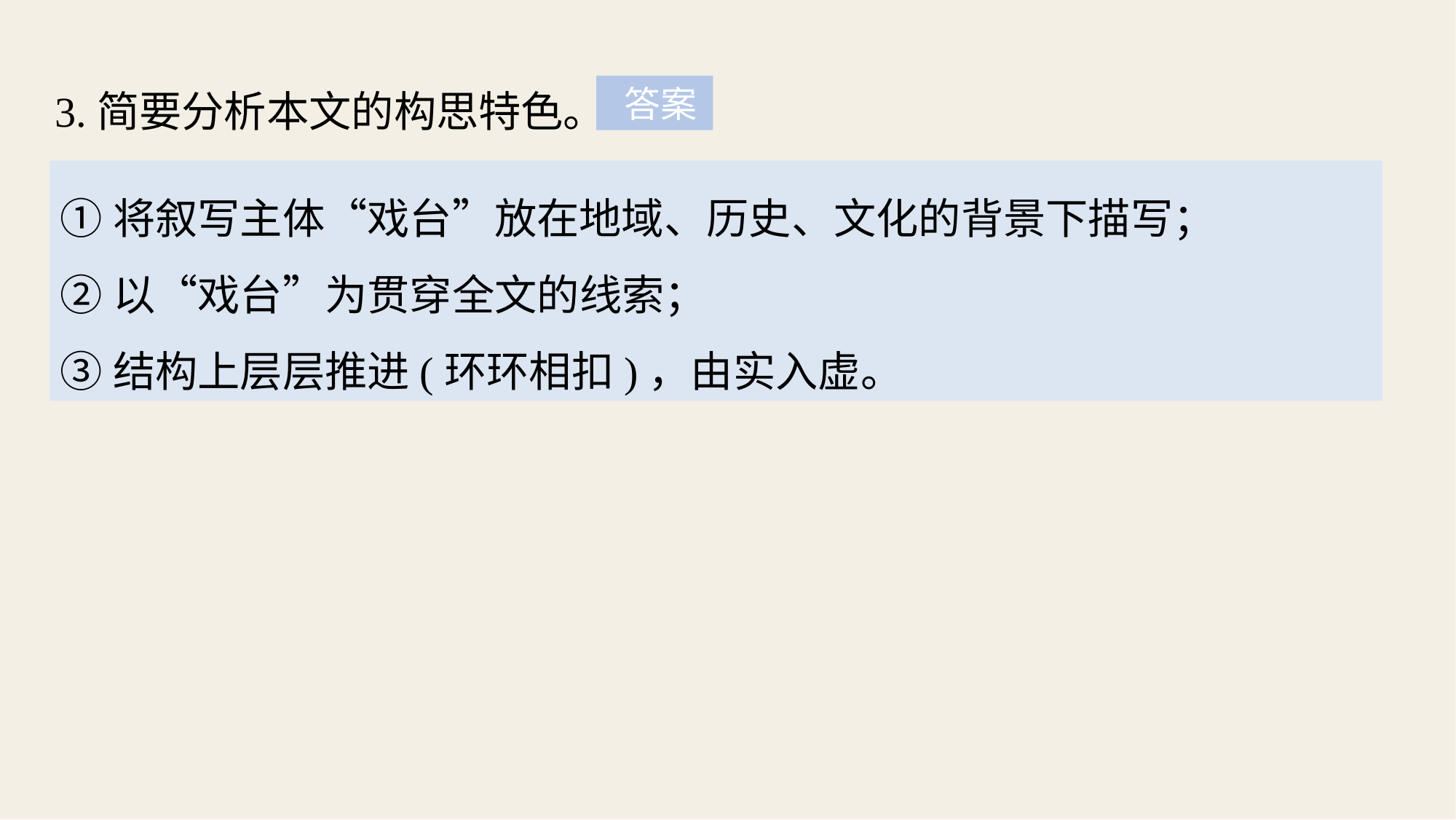

3.简要分析本文的构思特色。
 答案
①将叙写主体“戏台”放在地域、历史、文化的背景下描写；
②以“戏台”为贯穿全文的线索；
③结构上层层推进(环环相扣)，由实入虚。